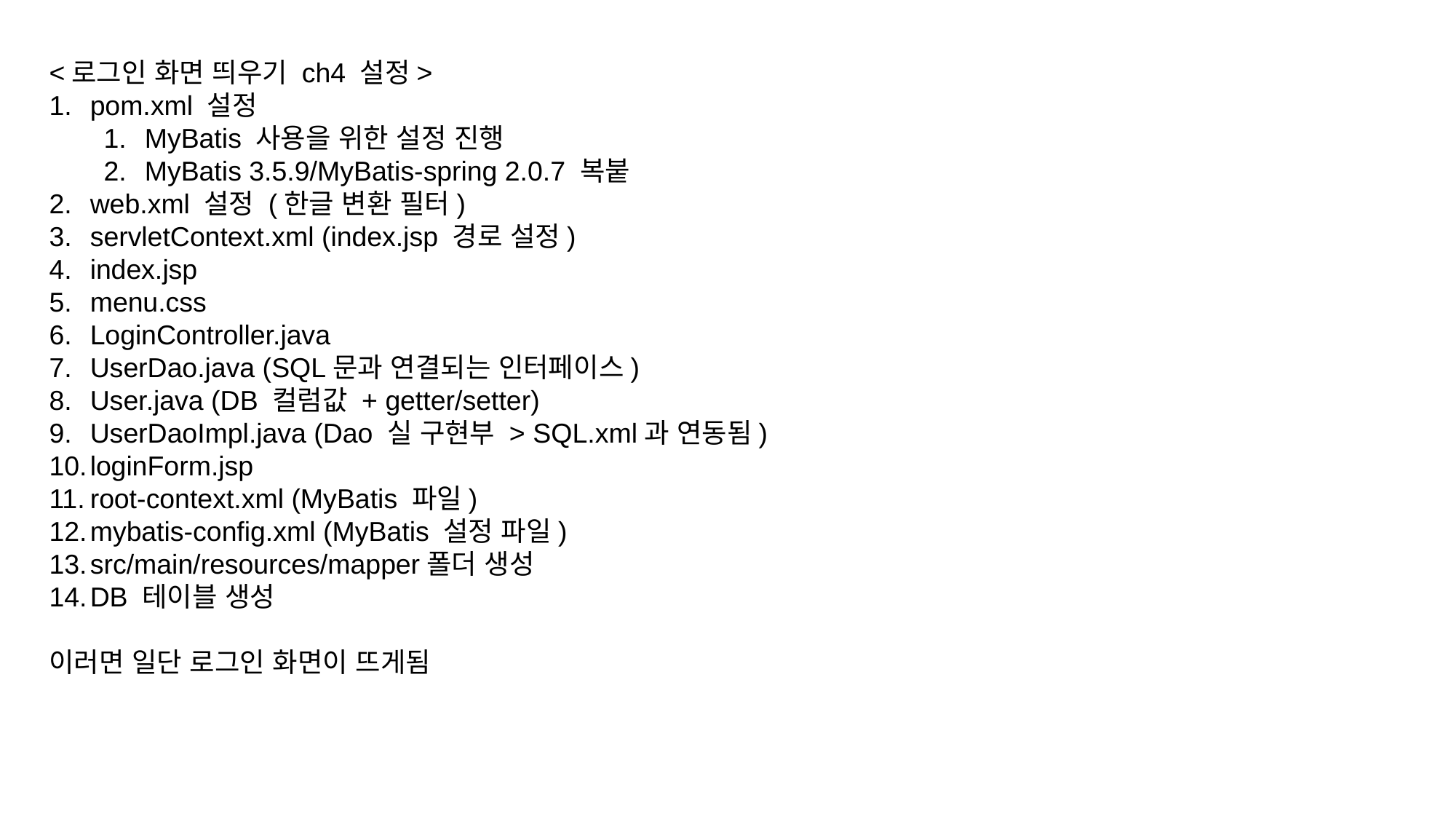

<로그인 화면 띄우기 ch4 설정>
pom.xml 설정
MyBatis 사용을 위한 설정 진행
MyBatis 3.5.9/MyBatis-spring 2.0.7 복붙
web.xml 설정 (한글 변환 필터)
servletContext.xml (index.jsp 경로 설정)
index.jsp
menu.css
LoginController.java
UserDao.java (SQL문과 연결되는 인터페이스)
User.java (DB 컬럼값 + getter/setter)
UserDaoImpl.java (Dao 실 구현부 > SQL.xml과 연동됨)
loginForm.jsp
root-context.xml (MyBatis 파일)
mybatis-config.xml (MyBatis 설정 파일)
src/main/resources/mapper폴더 생성
DB 테이블 생성

이러면 일단 로그인 화면이 뜨게됨